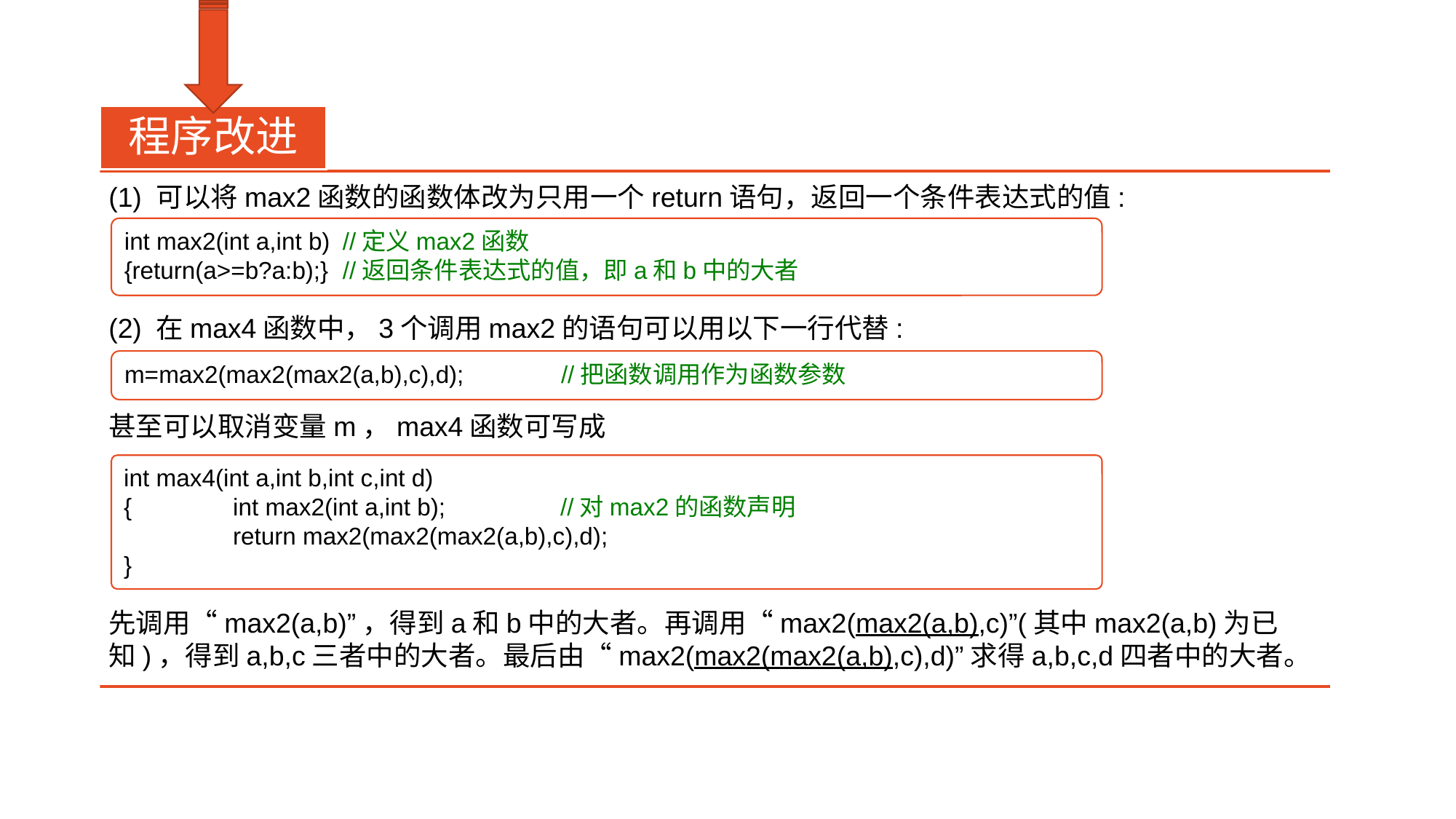

# 程序改进
(1) 可以将max2函数的函数体改为只用一个return语句，返回一个条件表达式的值:

(2) 在max4函数中，3个调用max2的语句可以用以下一行代替:

甚至可以取消变量m，max4函数可写成

先调用“max2(a,b)”，得到a和b中的大者。再调用“max2(max2(a,b),c)”(其中max2(a,b)为已知)，得到a,b,c三者中的大者。最后由“max2(max2(max2(a,b),c),d)”求得a,b,c,d四者中的大者。
int max2(int a,int b)	//定义max2函数
{return(a>=b?a:b);}	//返回条件表达式的值，即a和b中的大者
m=max2(max2(max2(a,b),c),d);	//把函数调用作为函数参数
int max4(int a,int b,int c,int d)
{	int max2(int a,int b);		//对max2的函数声明
	return max2(max2(max2(a,b),c),d);
}